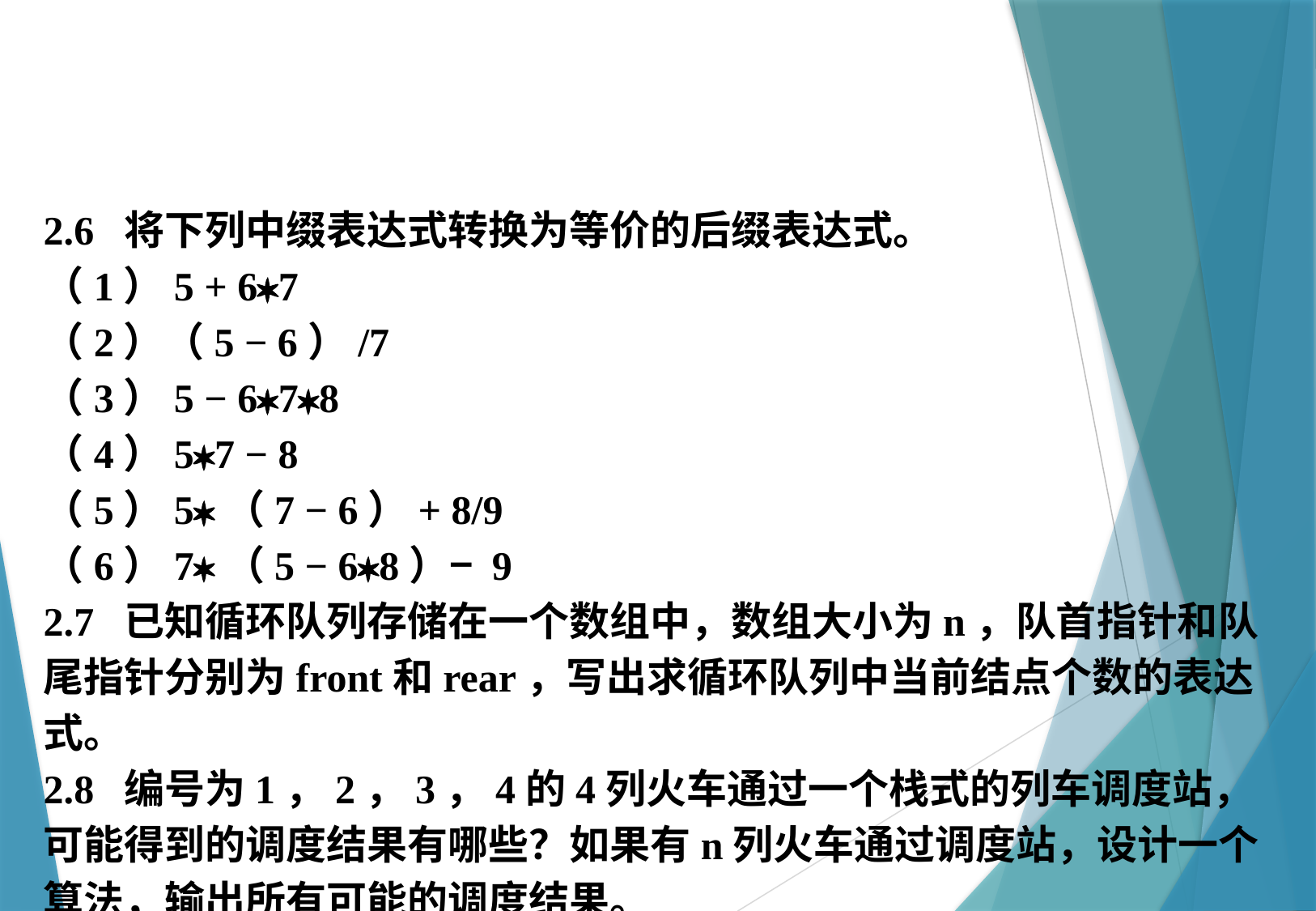

2.6  将下列中缀表达式转换为等价的后缀表达式。
（1）5 + 6∗7
（2）（5 − 6）/7
（3）5 − 6∗7∗8
（4）5∗7 − 8
（5）5∗（7 − 6）+ 8/9
（6）7∗（5 − 6∗8）− 9
2.7  已知循环队列存储在一个数组中，数组大小为n，队首指针和队尾指针分别为front和rear，写出求循环队列中当前结点个数的表达式。
2.8  编号为1，2，3，4的4列火车通过一个栈式的列车调度站，可能得到的调度结果有哪些？如果有n列火车通过调度站，设计一个算法，输出所有可能的调度结果。